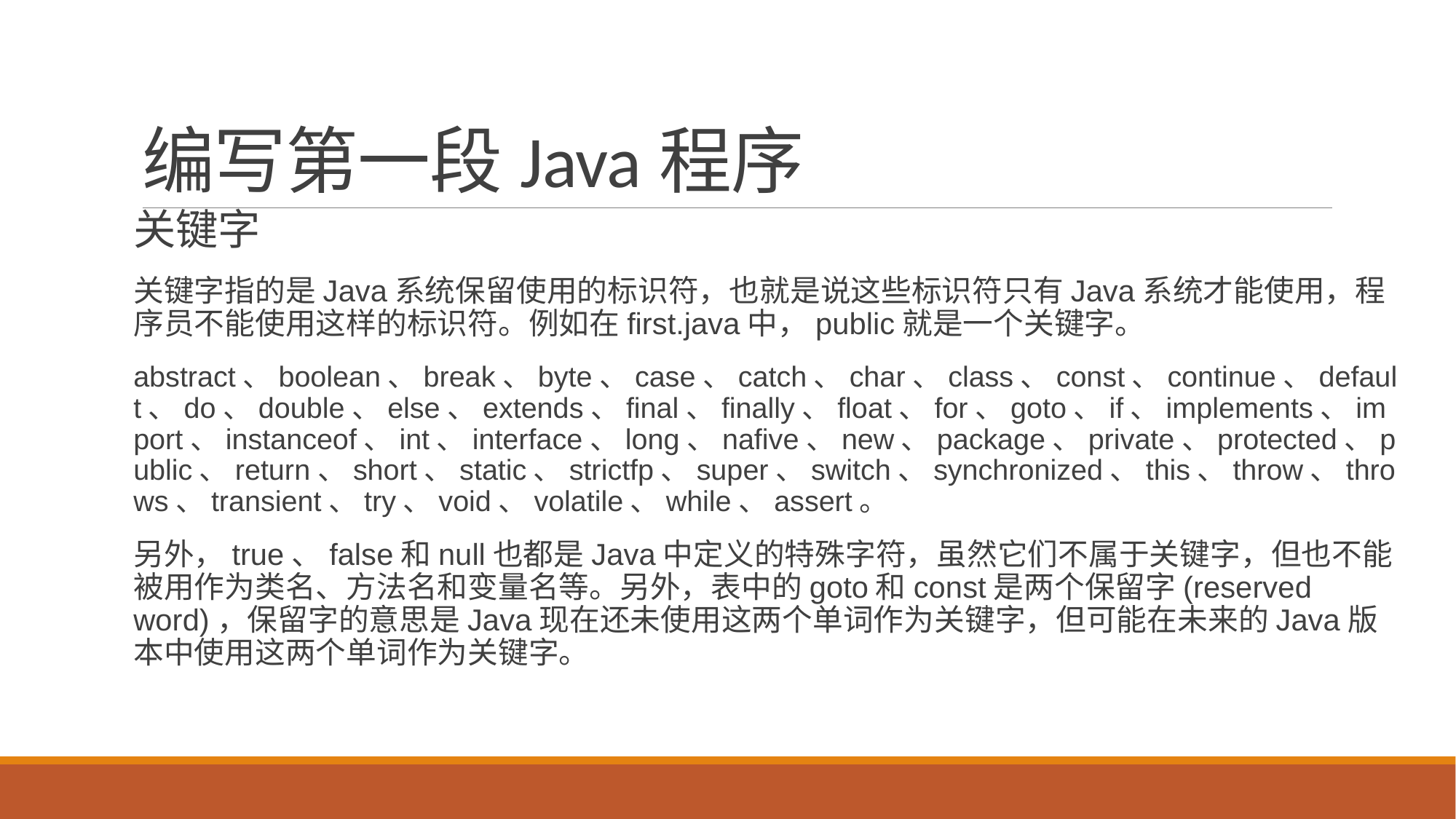

# 编写第一段Java程序
关键字
关键字指的是Java系统保留使用的标识符，也就是说这些标识符只有Java系统才能使用，程序员不能使用这样的标识符。例如在first.java中，public就是一个关键字。
abstract、boolean、break、byte、case、catch、char、class、const、continue、default、do、double、else、extends、final、finally、float、for、goto、if、implements、import、instanceof、int、interface、long、nafive、new、package、private、protected、public、return、short、static、strictfp、super、switch、synchronized、this、throw、throws、transient、try、void、volatile、while、assert。
另外，true、false和null也都是Java中定义的特殊字符，虽然它们不属于关键字，但也不能被用作为类名、方法名和变量名等。另外，表中的goto和const是两个保留字(reserved word)，保留字的意思是Java现在还未使用这两个单词作为关键字，但可能在未来的Java版本中使用这两个单词作为关键字。